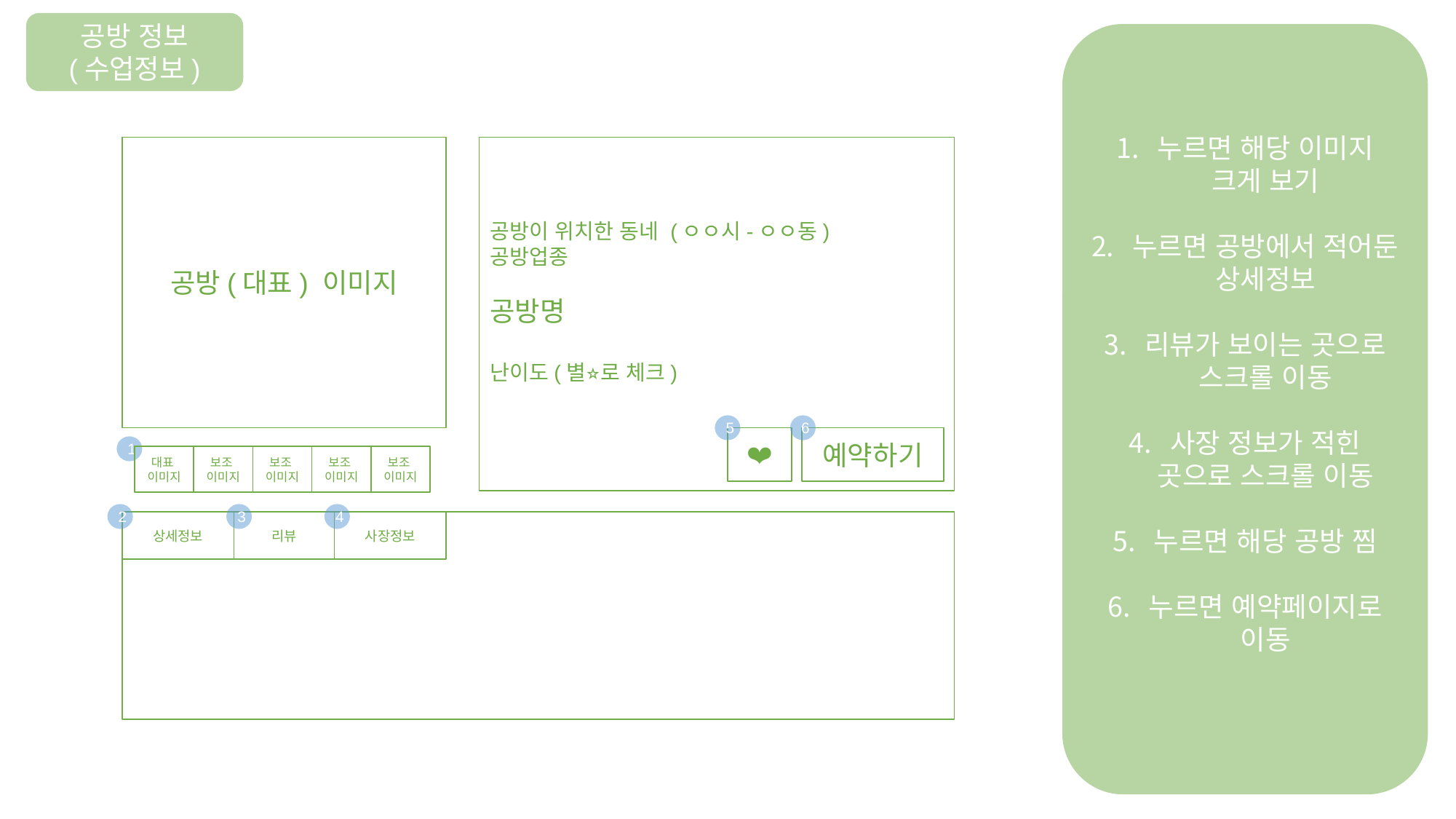

공방 정보
(수업정보)
누르면 해당 이미지 크게 보기

누르면 공방에서 적어둔 상세정보

리뷰가 보이는 곳으로 스크롤 이동

사장 정보가 적힌 곳으로 스크롤 이동

누르면 해당 공방 찜

누르면 예약페이지로 이동

공방(대표) 이미지
공방이 위치한 동네 (ㅇㅇ시-ㅇㅇ동)
공방업종

공방명

난이도(별⭐로 체크)

5
6
❤
예약하기
1
대표
이미지
보조
이미지
보조
이미지
보조
이미지
보조
이미지
2
3
4

상세정보
리뷰
사장정보